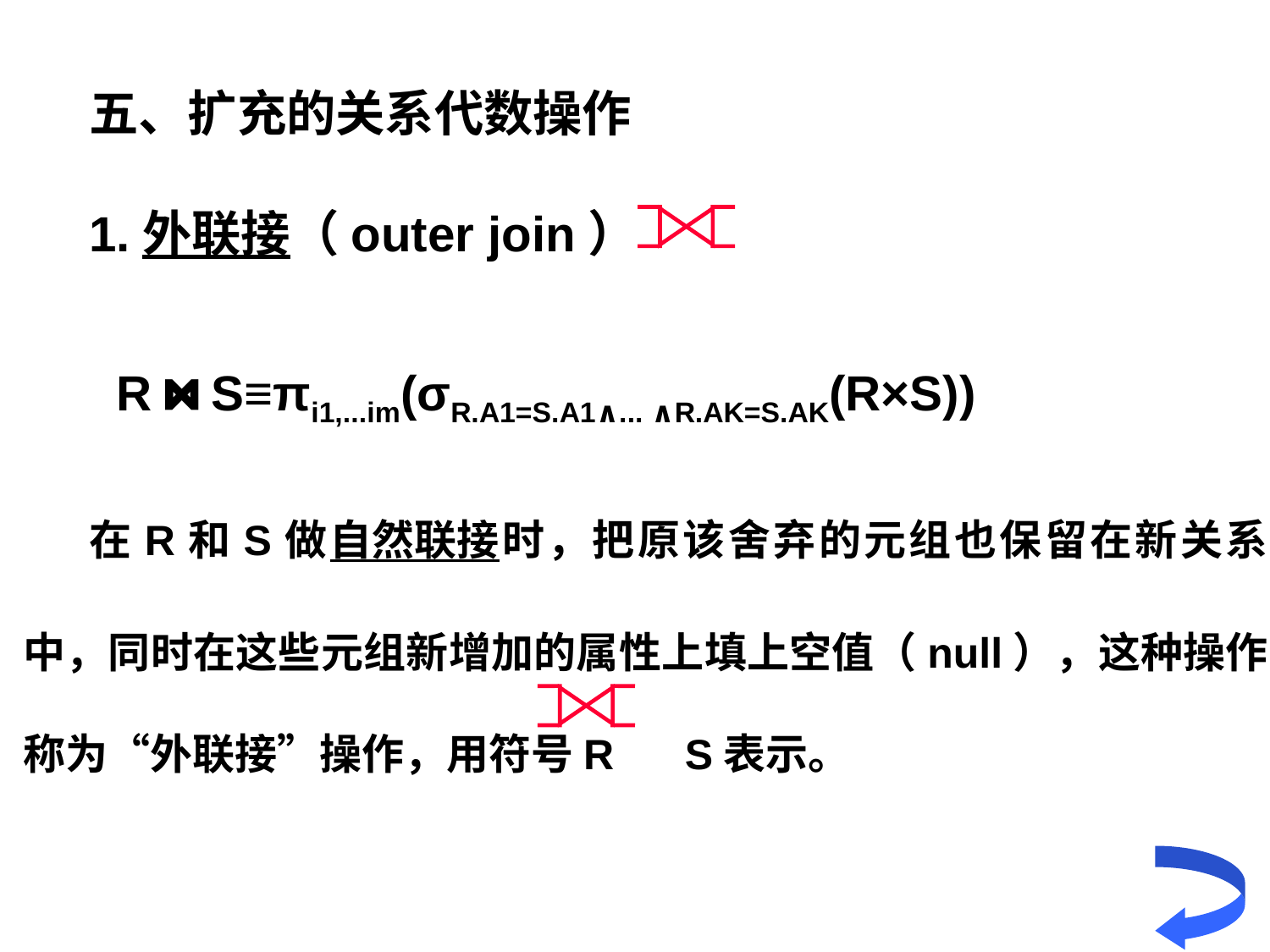

五、扩充的关系代数操作
1.外联接（outer join）
  R ⋈ S≡πi1,...im(σR.A1=S.A1∧... ∧R.AK=S.AK(R×S))
在R和S做自然联接时，把原该舍弃的元组也保留在新关系中，同时在这些元组新增加的属性上填上空值（null），这种操作称为“外联接”操作，用符号R      S表示。